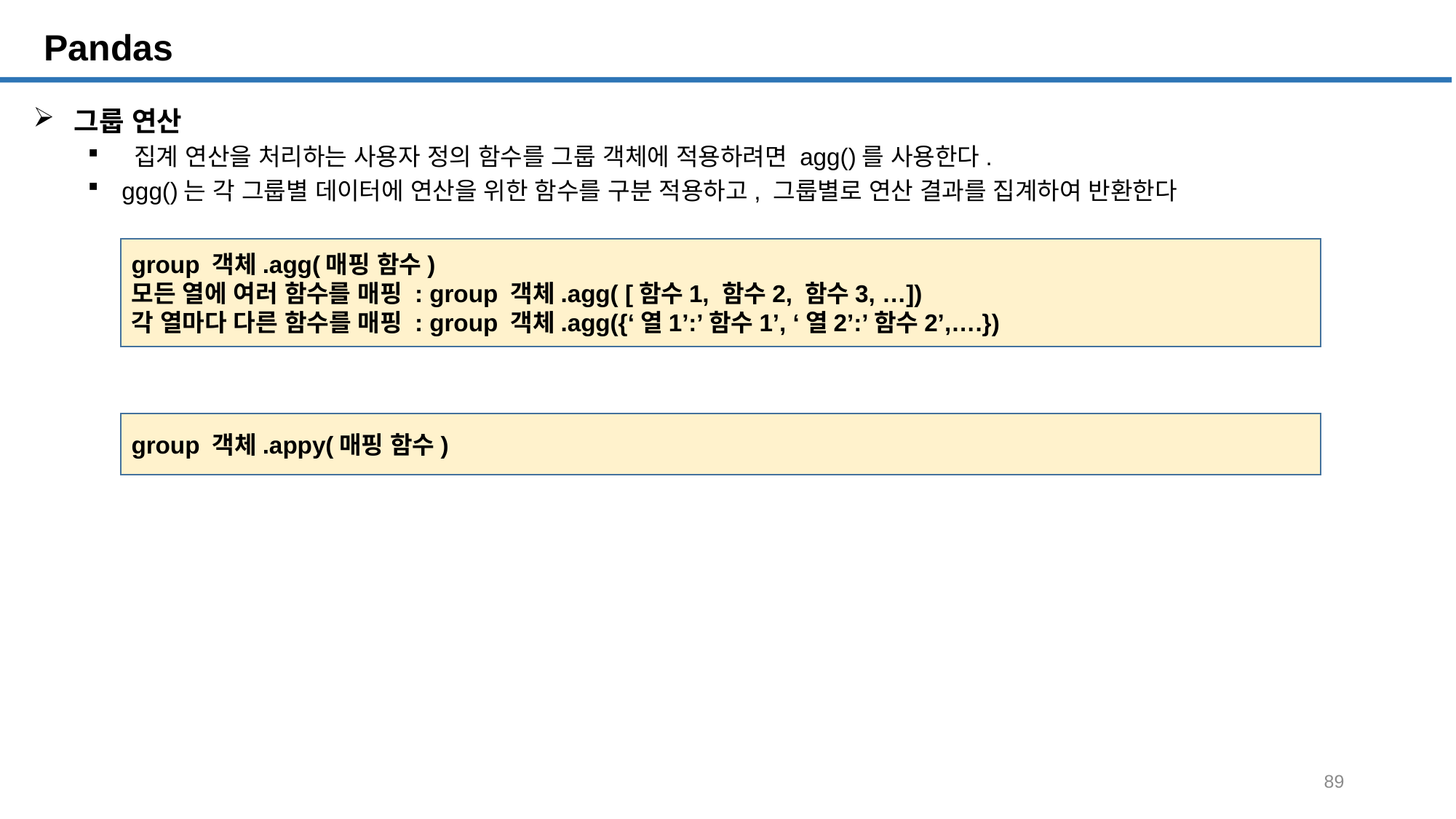

SQL 튜닝 개요
# Pandas

그룹 연산
 집계 연산을 처리하는 사용자 정의 함수를 그룹 객체에 적용하려면 agg()를 사용한다.
ggg()는 각 그룹별 데이터에 연산을 위한 함수를 구분 적용하고, 그룹별로 연산 결과를 집계하여 반환한다

group 객체.agg(매핑 함수)
모든 열에 여러 함수를 매핑 : group 객체.agg( [함수1, 함수2, 함수3, …])
각 열마다 다른 함수를 매핑 : group 객체.agg({‘열1’:’함수1’, ‘열2’:’함수2’,….})

group 객체.appy(매핑 함수)

89